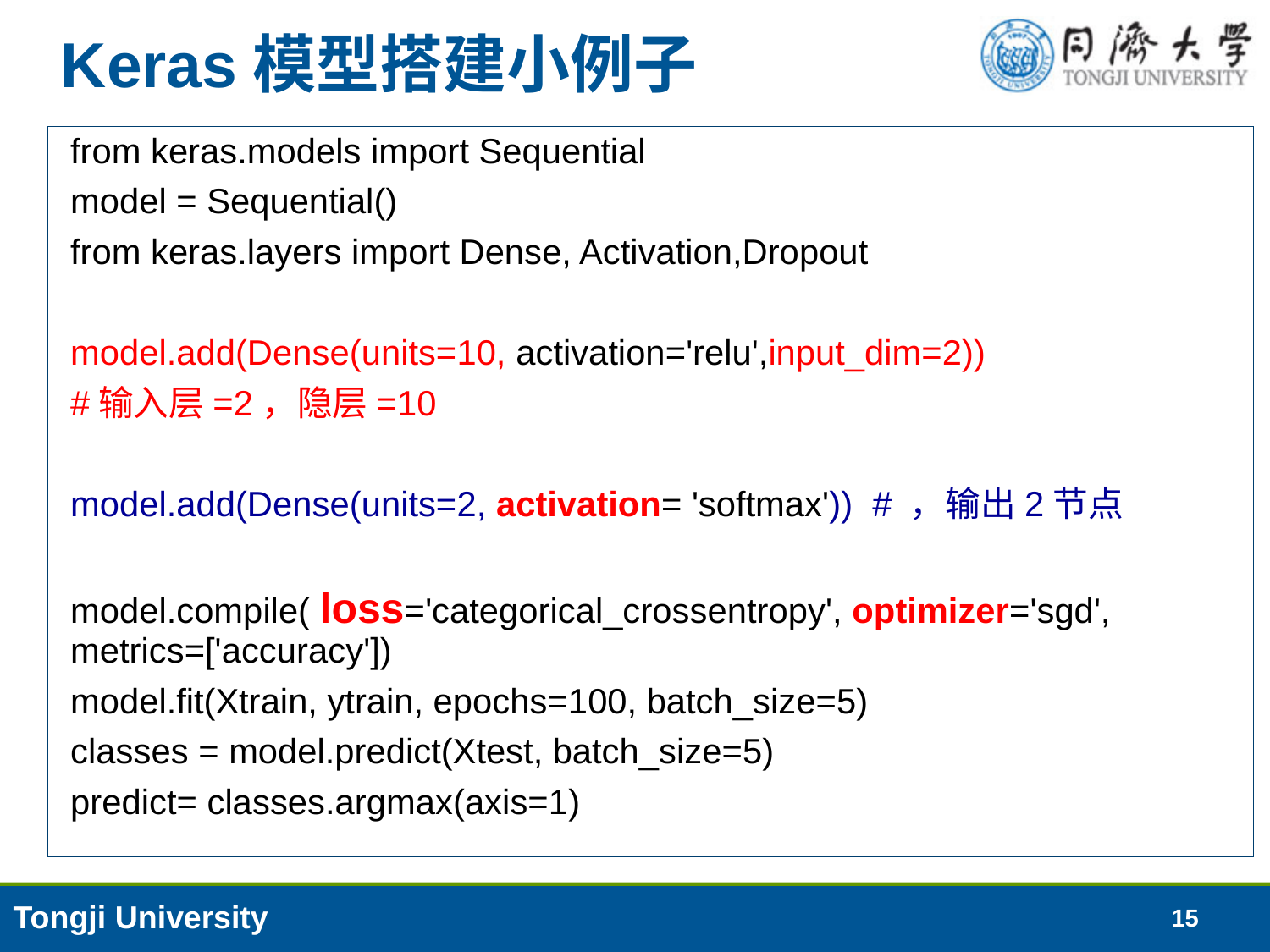

# Keras模型搭建小例子
from keras.models import Sequential
model = Sequential()
from keras.layers import Dense, Activation,Dropout

model.add(Dense(units=10, activation='relu',input_dim=2))
#输入层=2，隐层=10

model.add(Dense(units=2, activation= 'softmax'))  # ，输出2节点

model.compile( loss='categorical_crossentropy', optimizer='sgd', metrics=['accuracy'])
model.fit(Xtrain, ytrain, epochs=100, batch_size=5)
classes = model.predict(Xtest, batch_size=5)
predict= classes.argmax(axis=1)